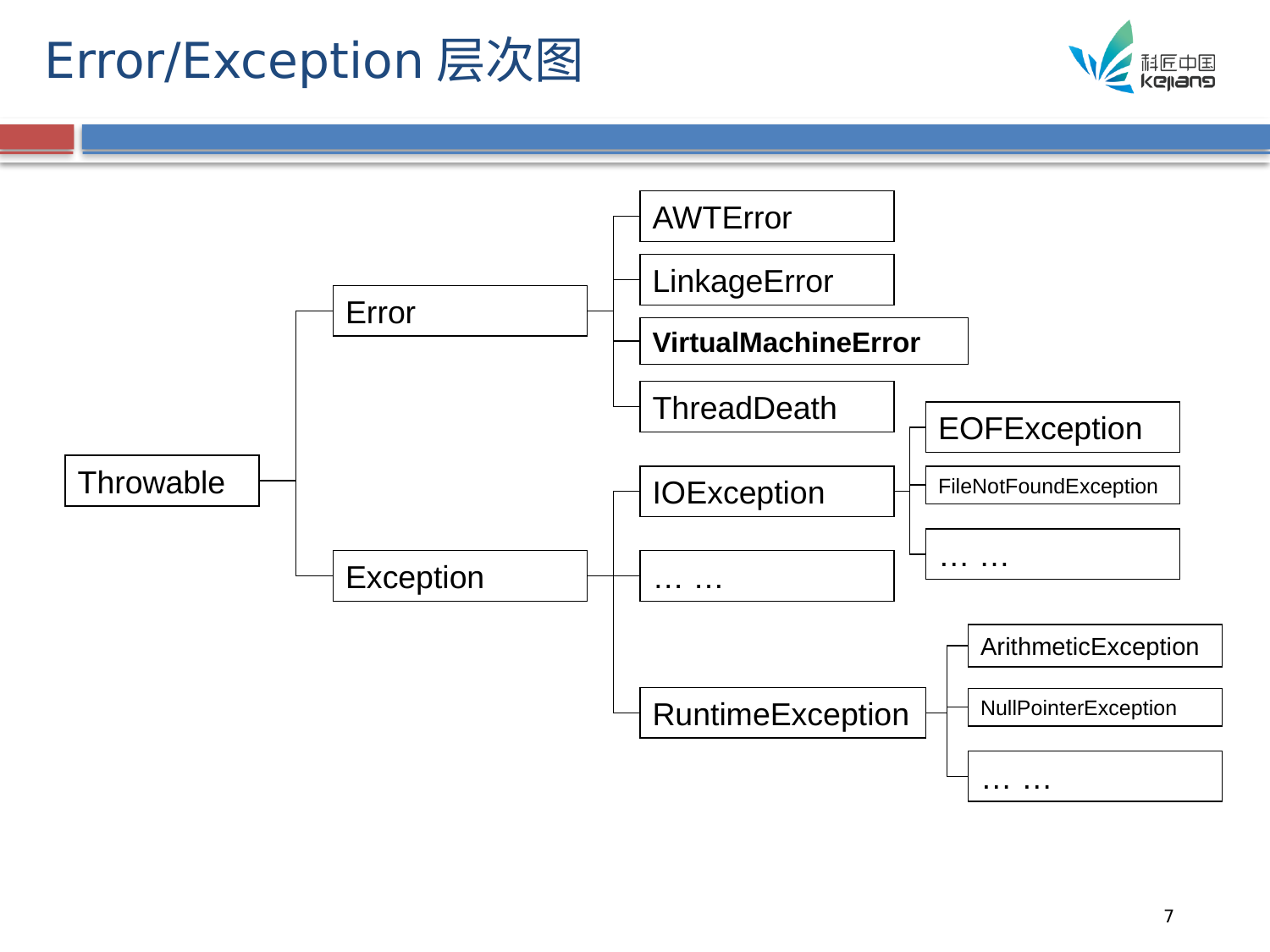

# Error/Exception层次图
AWTError
LinkageError
Error
VirtualMachineError
ThreadDeath
EOFException
Throwable
IOException
FileNotFoundException
… …
Exception
… …
ArithmeticException
RuntimeException
NullPointerException
… …
7